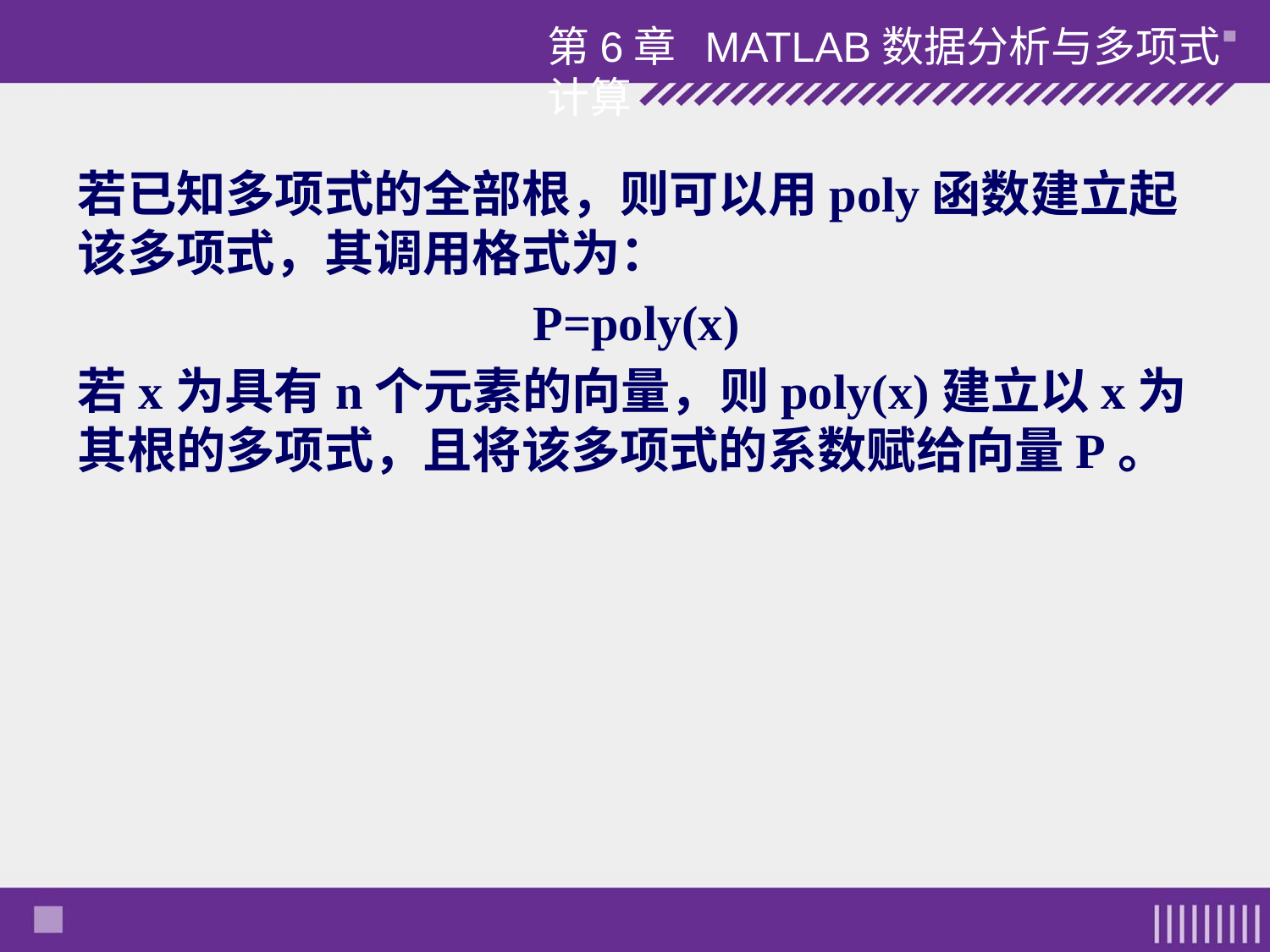

第6章  MATLAB数据分析与多项式计算
若已知多项式的全部根，则可以用poly函数建立起该多项式，其调用格式为：
P=poly(x)
若x为具有n个元素的向量，则poly(x)建立以x为其根的多项式，且将该多项式的系数赋给向量P。